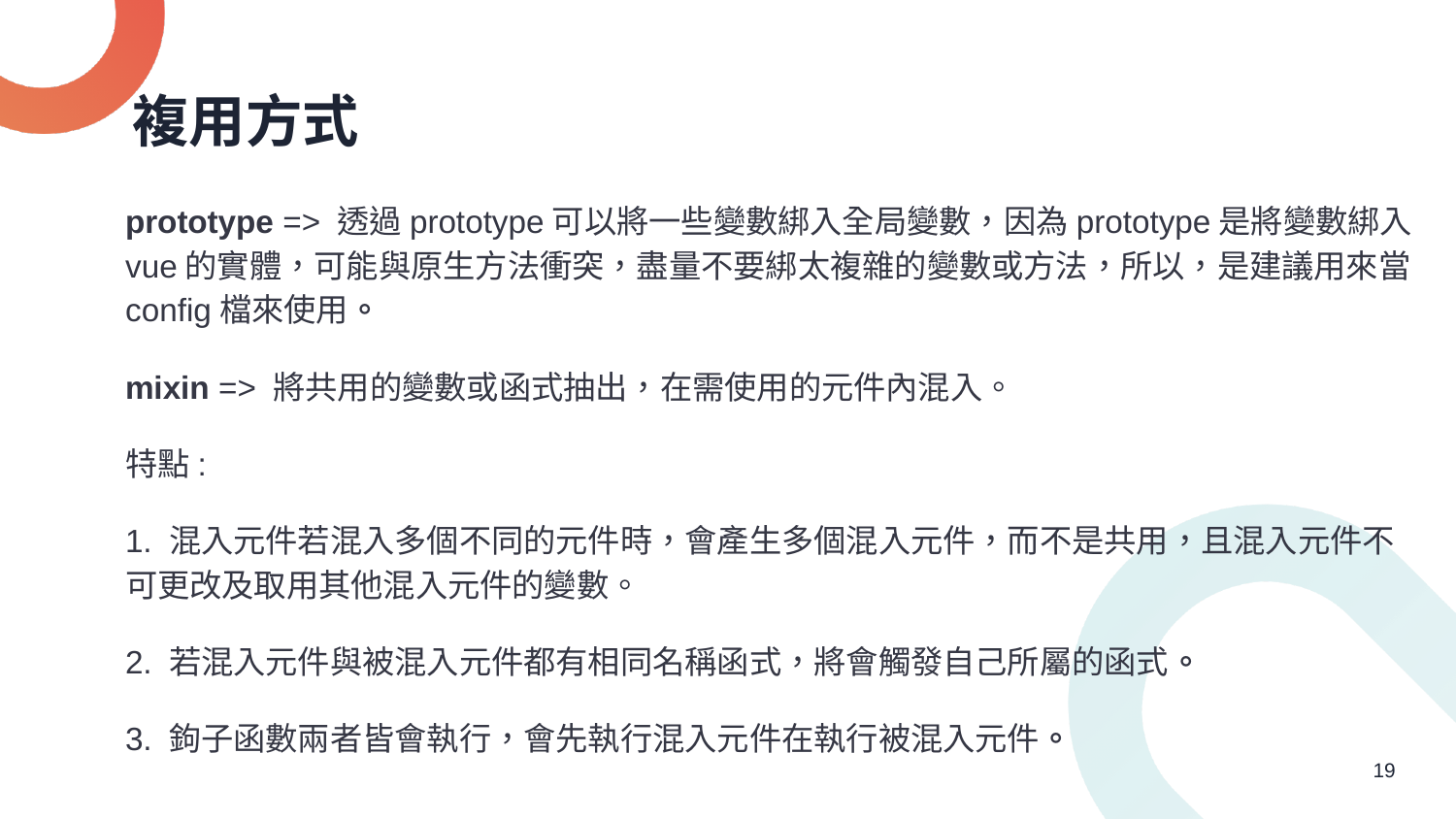

# 複用方式
prototype => 透過prototype可以將一些變數綁入全局變數，因為prototype是將變數綁入vue的實體，可能與原生方法衝突，盡量不要綁太複雜的變數或方法，所以，是建議用來當config檔來使用。
mixin => 將共用的變數或函式抽出，在需使用的元件內混入。
特點:
1. 混入元件若混入多個不同的元件時，會產生多個混入元件，而不是共用，且混入元件不可更改及取用其他混入元件的變數。
2. 若混入元件與被混入元件都有相同名稱函式，將會觸發自己所屬的函式。
3. 鉤子函數兩者皆會執行，會先執行混入元件在執行被混入元件。
19